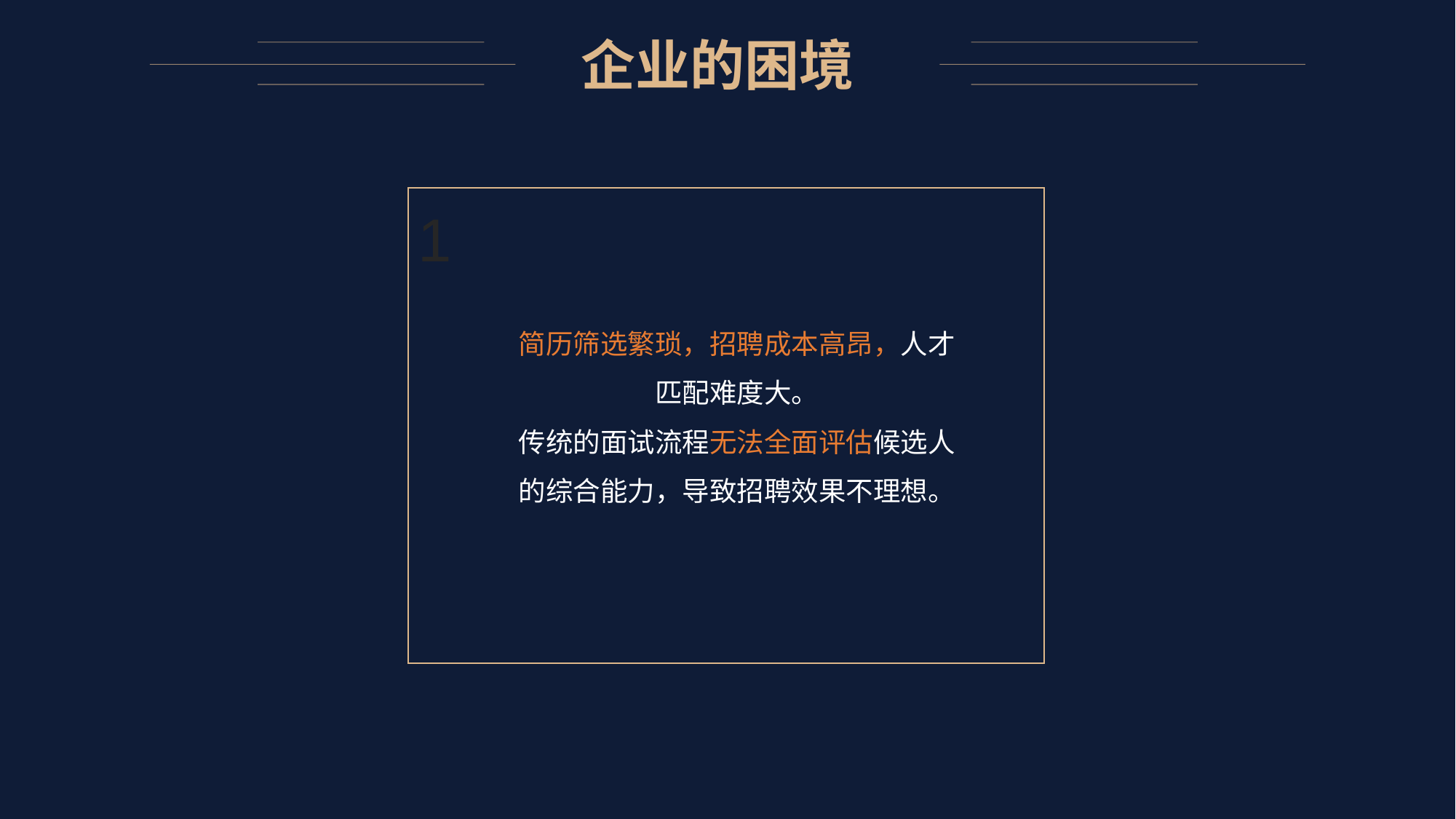

企业的困境
1

简历筛选繁琐，招聘成本高昂，⼈才匹配难度⼤。
传统的⾯试流程⽆法全⾯评估候选⼈的综合能⼒，导致招聘效果不理想。